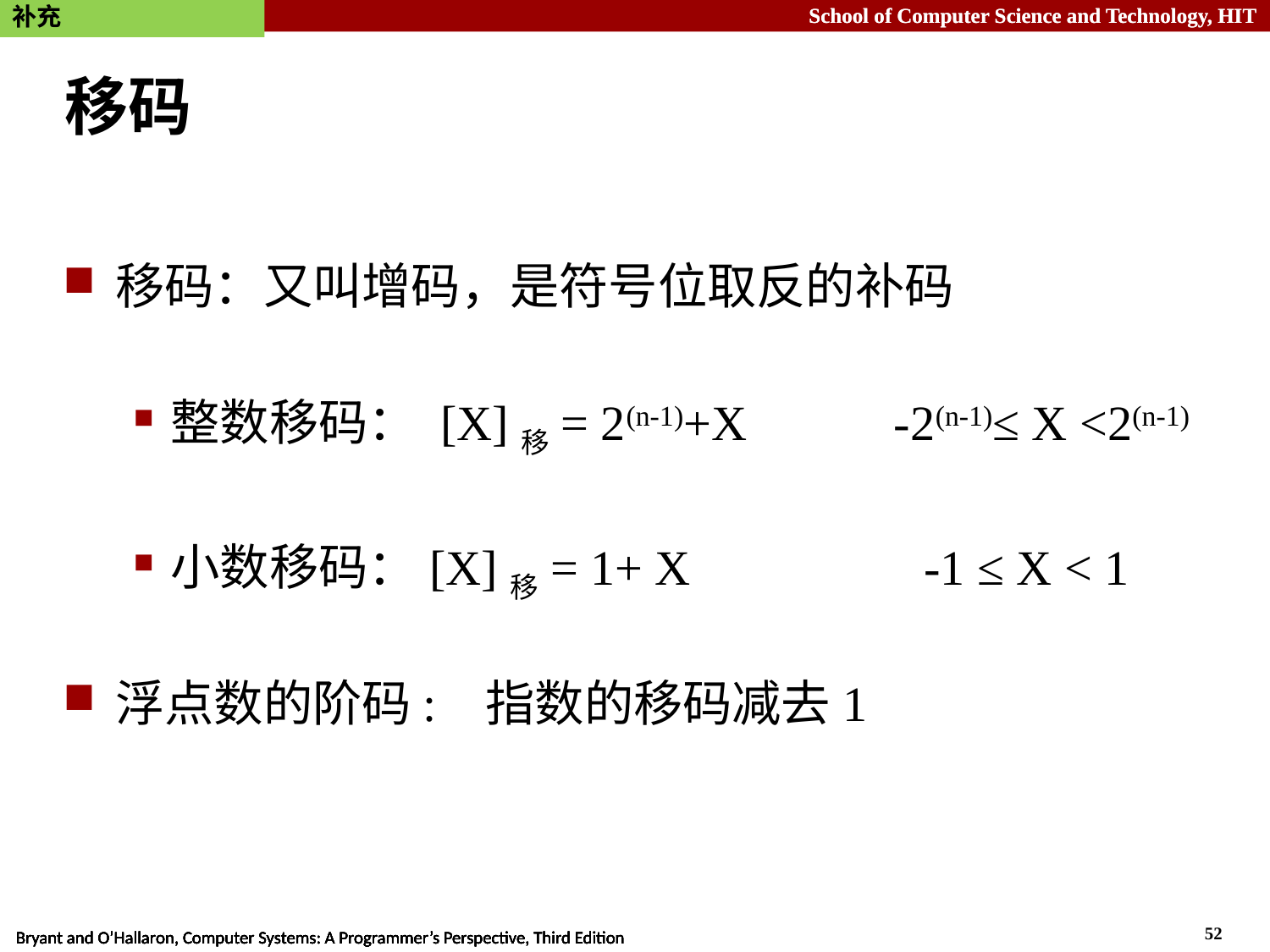

补充
# 移码
移码：又叫增码，是符号位取反的补码
整数移码： [X]移= 2(n-1)+X            -2(n-1)≤ X <2(n-1)
小数移码：[X]移= 1+ X                   -1 ≤ X < 1
浮点数的阶码:   指数的移码减去1